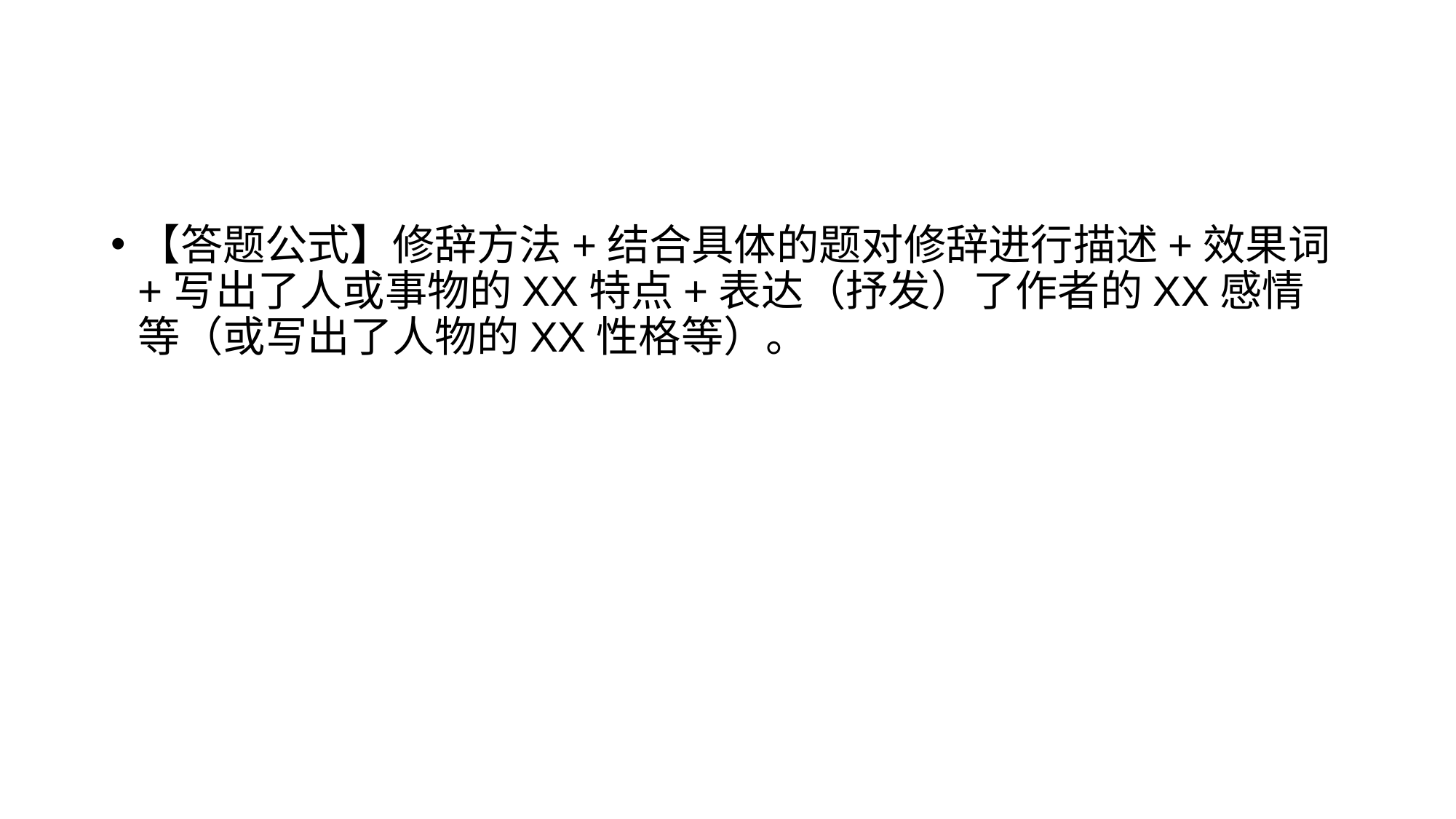

#
【答题公式】修辞方法+结合具体的题对修辞进行描述+效果词+写出了人或事物的XX特点+表达（抒发）了作者的XX感情等（或写出了人物的XX性格等）。